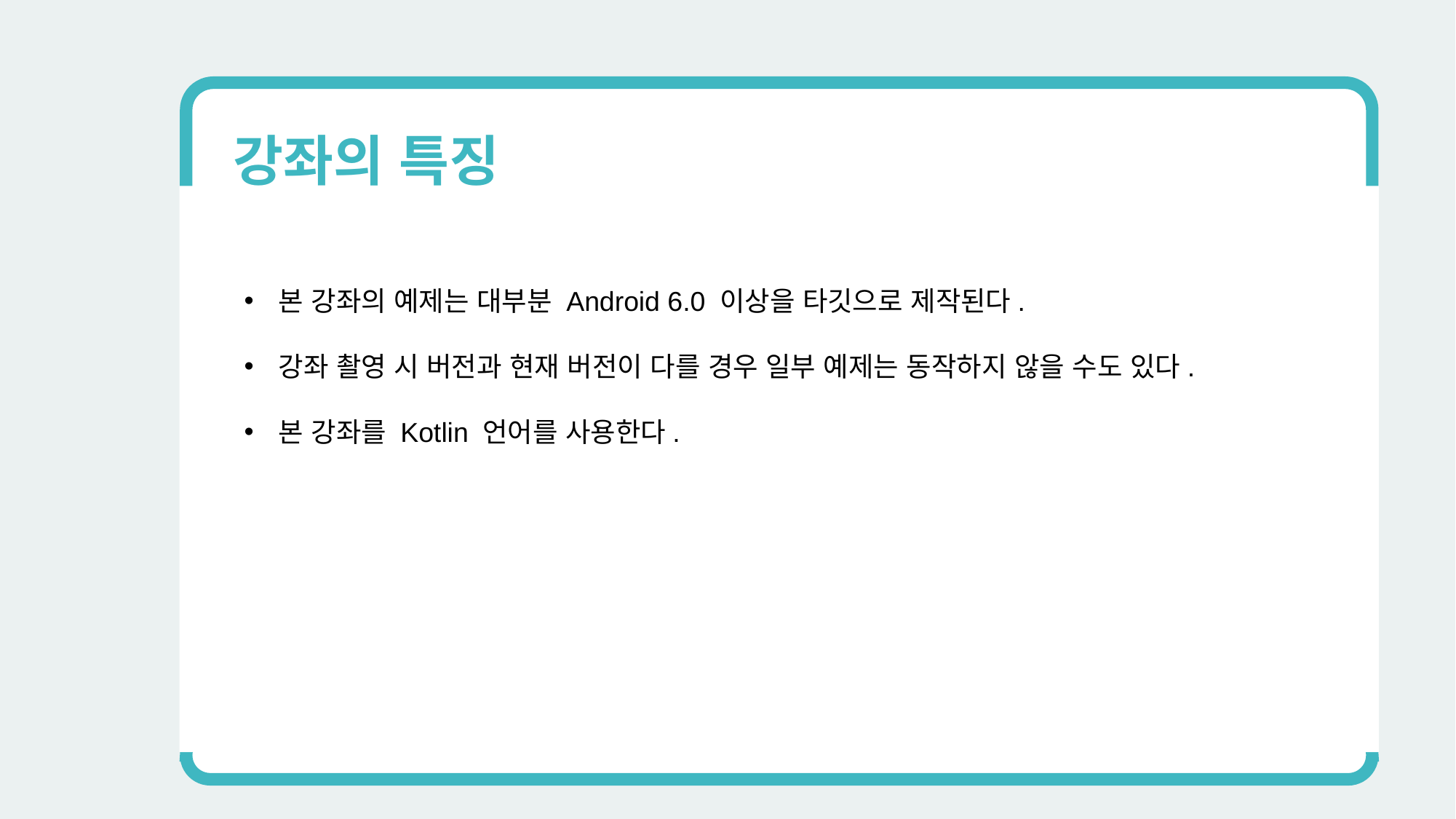

강좌의 특징

본 강좌의 예제는 대부분 Android 6.0 이상을 타깃으로 제작된다.
강좌 촬영 시 버전과 현재 버전이 다를 경우 일부 예제는 동작하지 않을 수도 있다.
본 강좌를 Kotlin 언어를 사용한다.